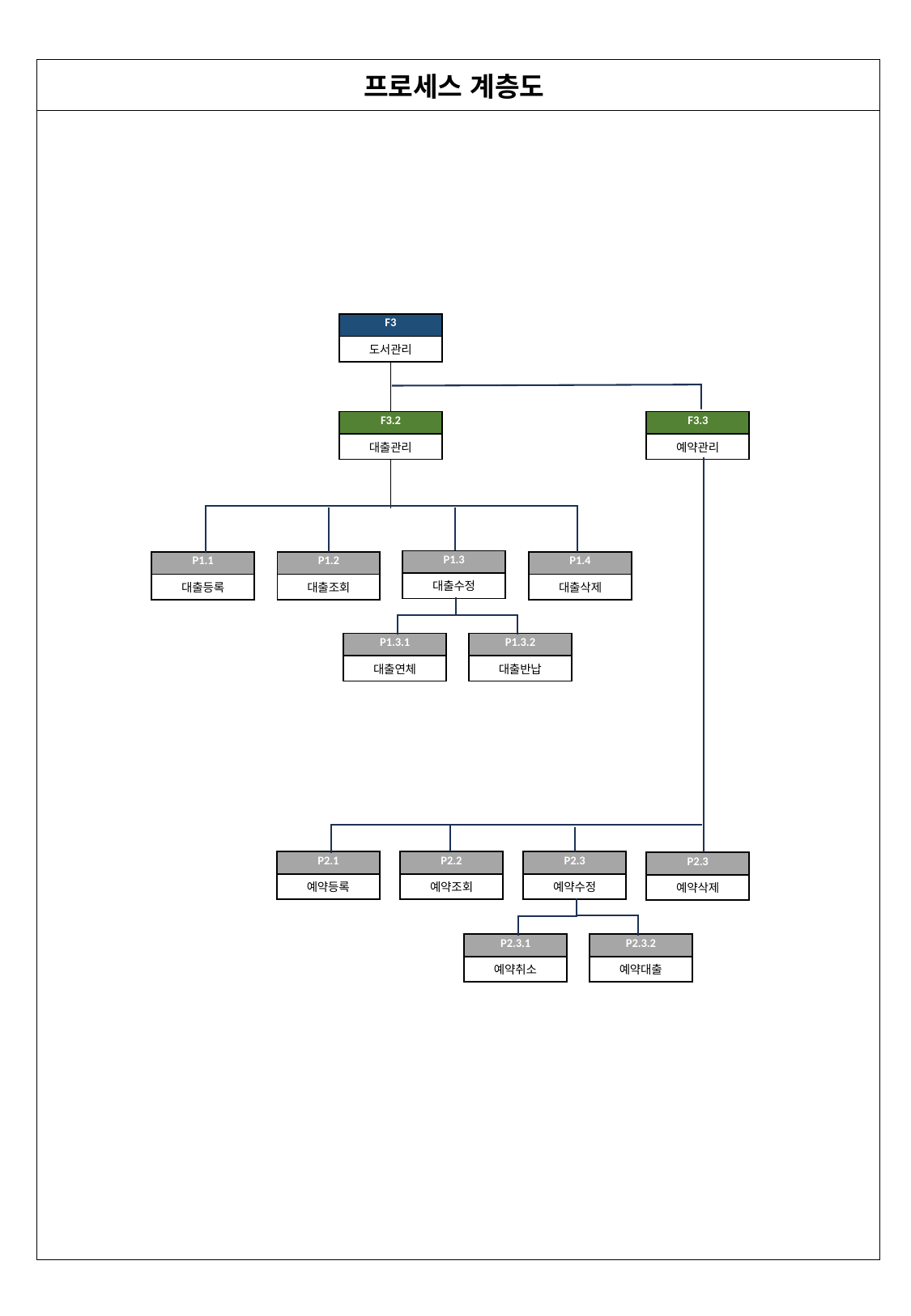

| 프로세스 계층도 |
| --- |
| 1P2. |
| F3 |
| --- |
| 도서관리 |

| F3.2 |
| --- |
| 대출관리 |
| F3.3 |
| --- |
| 예약관리 |

| P1.3 |
| --- |
| 대출수정 |
| P1.1 |
| --- |
| 대출등록 |
| P1.2 |
| --- |
| 대출조회 |
| P1.4 |
| --- |
| 대출삭제 |

| P1.3.1 |
| --- |
| 대출연체 |
| P1.3.2 |
| --- |
| 대출반납 |

| P2.1 |
| --- |
| 예약등록 |
| P2.2 |
| --- |
| 예약조회 |
| P2.3 |
| --- |
| 예약수정 |
| P2.3 |
| --- |
| 예약삭제 |

| P2.3.1 |
| --- |
| 예약취소 |
| P2.3.2 |
| --- |
| 예약대출 |